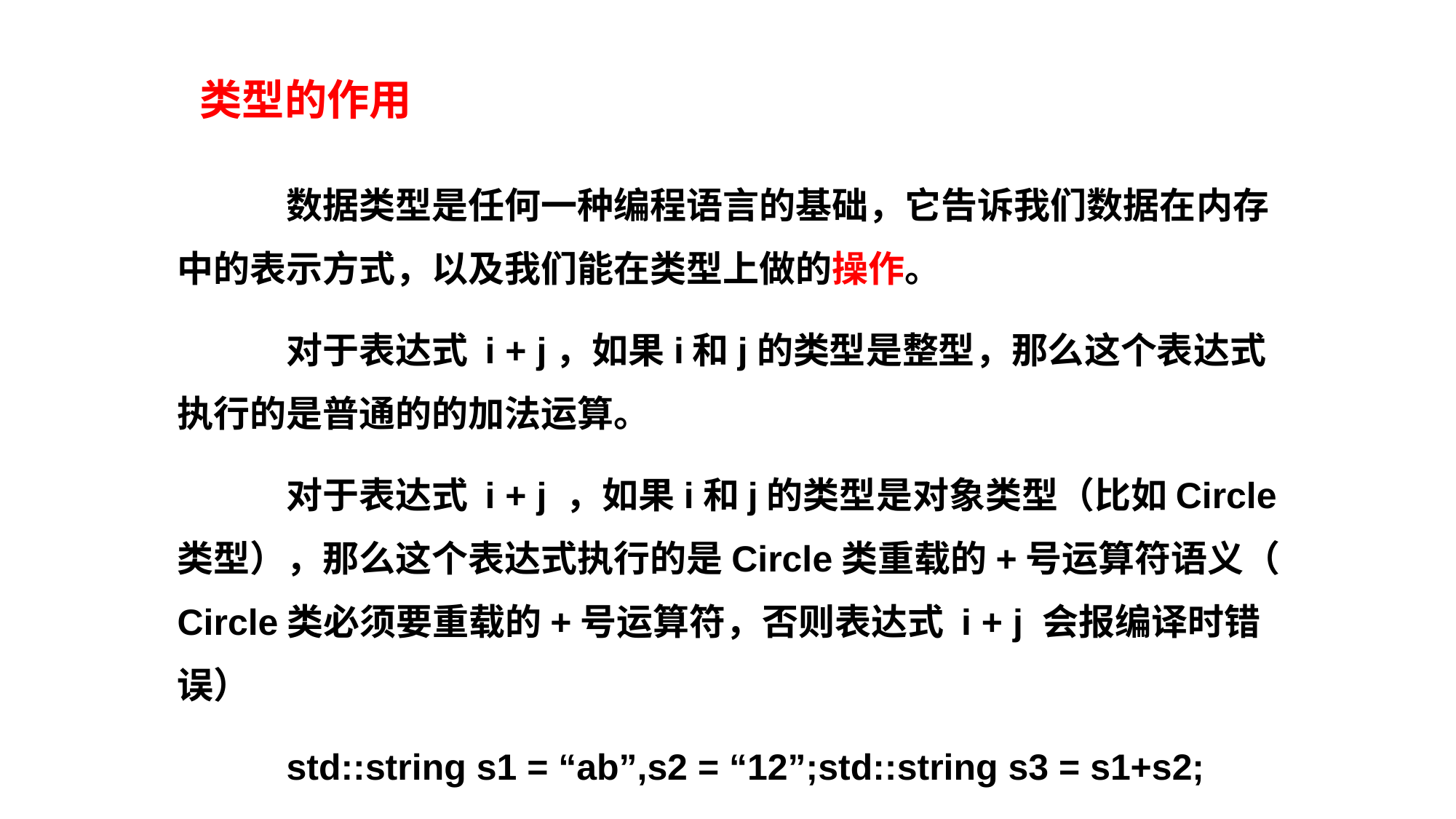

类型的作用
	数据类型是任何一种编程语言的基础，它告诉我们数据在内存中的表示方式，以及我们能在类型上做的操作。
	对于表达式 i + j，如果i和j的类型是整型，那么这个表达式执行的是普通的的加法运算。
	对于表达式 i + j ，如果i和j的类型是对象类型（比如Circle类型），那么这个表达式执行的是Circle类重载的+号运算符语义（ Circle类必须要重载的+号运算符，否则表达式 i + j 会报编译时错误）
	std::string s1 = “ab”,s2 = “12”;std::string s3 = s1+s2;